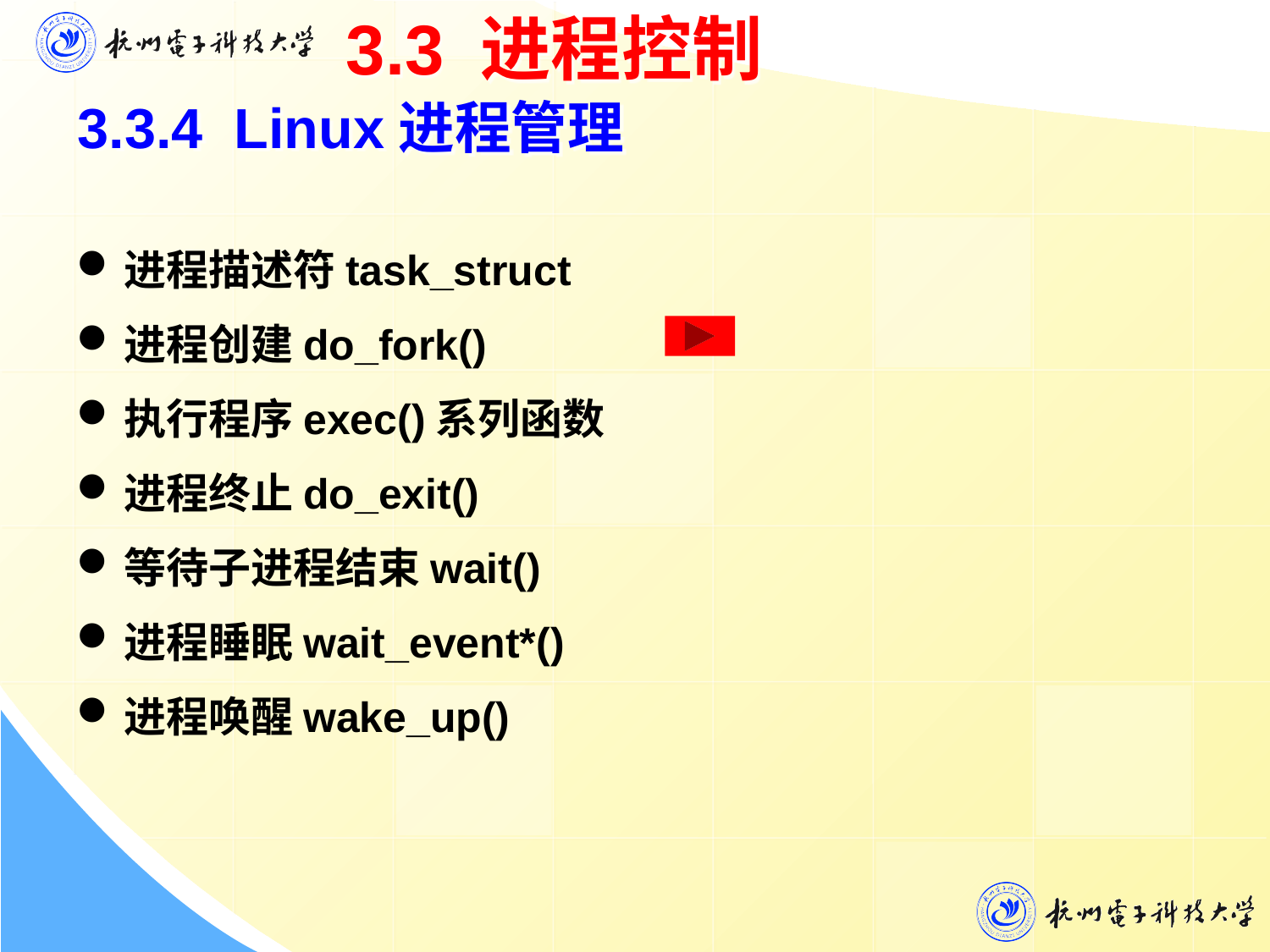

3.3 进程控制
# 3.3.4  Linux进程管理
进程描述符task_struct
进程创建do_fork()
执行程序exec()系列函数
进程终止do_exit()
等待子进程结束wait()
进程睡眠wait_event*()
进程唤醒wake_up()